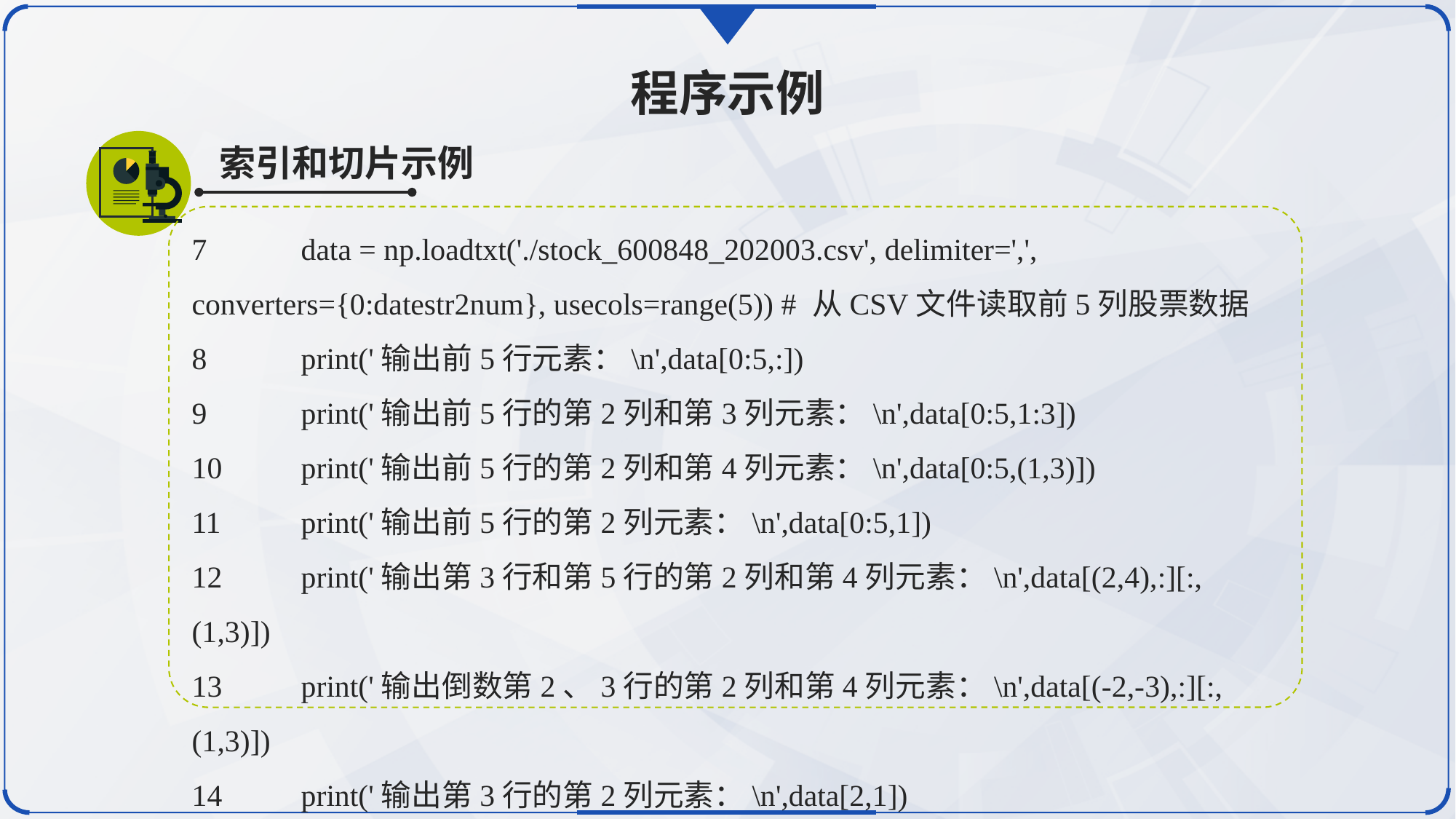

程序示例

索引和切片示例

7	data = np.loadtxt('./stock_600848_202003.csv', delimiter=',', converters={0:datestr2num}, usecols=range(5)) # 从CSV文件读取前5列股票数据
8	print('输出前5行元素：\n',data[0:5,:])
9	print('输出前5行的第2列和第3列元素：\n',data[0:5,1:3])
10	print('输出前5行的第2列和第4列元素：\n',data[0:5,(1,3)])
11	print('输出前5行的第2列元素：\n',data[0:5,1])
12	print('输出第3行和第5行的第2列和第4列元素：\n',data[(2,4),:][:,(1,3)])
13	print('输出倒数第2、3行的第2列和第4列元素：\n',data[(-2,-3),:][:,(1,3)])
14	print('输出第3行的第2列元素：\n',data[2,1])